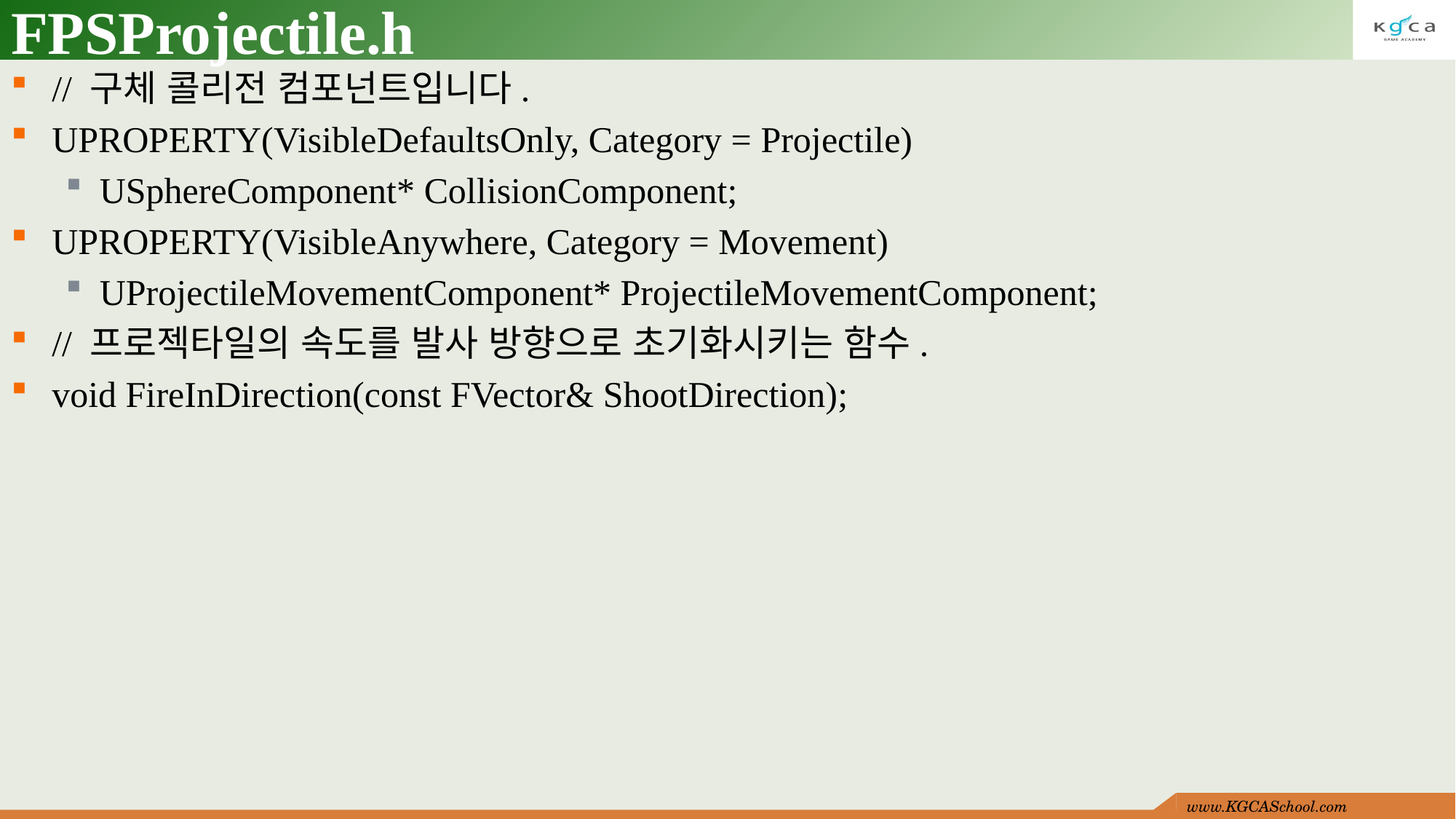

# FPSProjectile.h
// 구체 콜리전 컴포넌트입니다.
UPROPERTY(VisibleDefaultsOnly, Category = Projectile)
USphereComponent* CollisionComponent;
UPROPERTY(VisibleAnywhere, Category = Movement)
UProjectileMovementComponent* ProjectileMovementComponent;
// 프로젝타일의 속도를 발사 방향으로 초기화시키는 함수.
void FireInDirection(const FVector& ShootDirection);